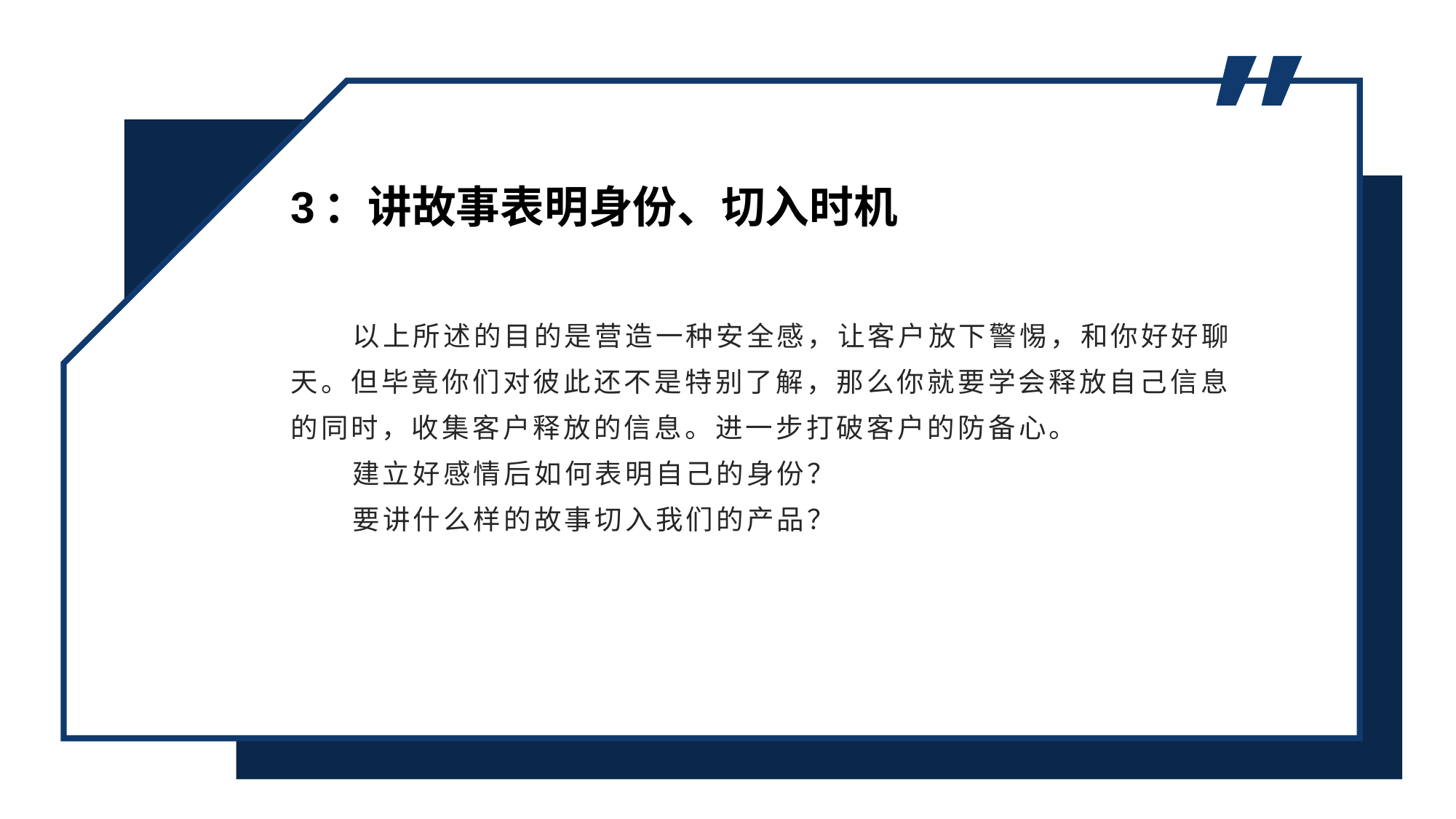

3：讲故事表明身份、切入时机

      以上所述的目的是营造一种安全感，让客户放下警惕，和你好好聊天。但毕竟你们对彼此还不是特别了解，那么你就要学会释放自己信息的同时，收集客户释放的信息。进一步打破客户的防备心。
      建立好感情后如何表明自己的身份？
      要讲什么样的故事切入我们的产品？